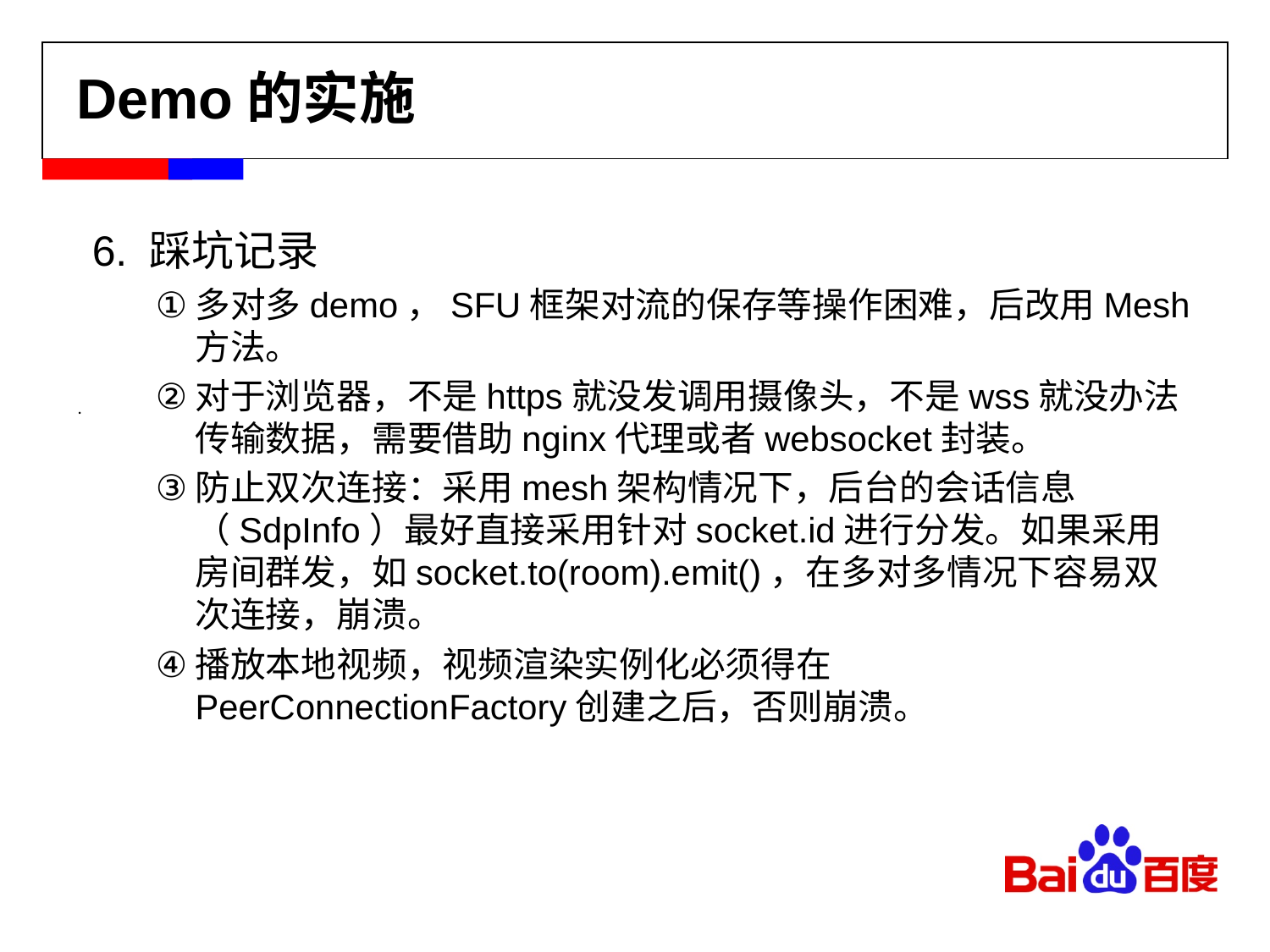

# Demo的实施
6. 踩坑记录
多对多demo，SFU框架对流的保存等操作困难，后改用Mesh方法。
对于浏览器，不是https就没发调用摄像头，不是wss就没办法传输数据，需要借助nginx代理或者websocket封装。
防止双次连接：采用mesh架构情况下，后台的会话信息（SdpInfo）最好直接采用针对socket.id进行分发。如果采用房间群发，如socket.to(room).emit()，在多对多情况下容易双次连接，崩溃。
播放本地视频，视频渲染实例化必须得在PeerConnectionFactory创建之后，否则崩溃。
.